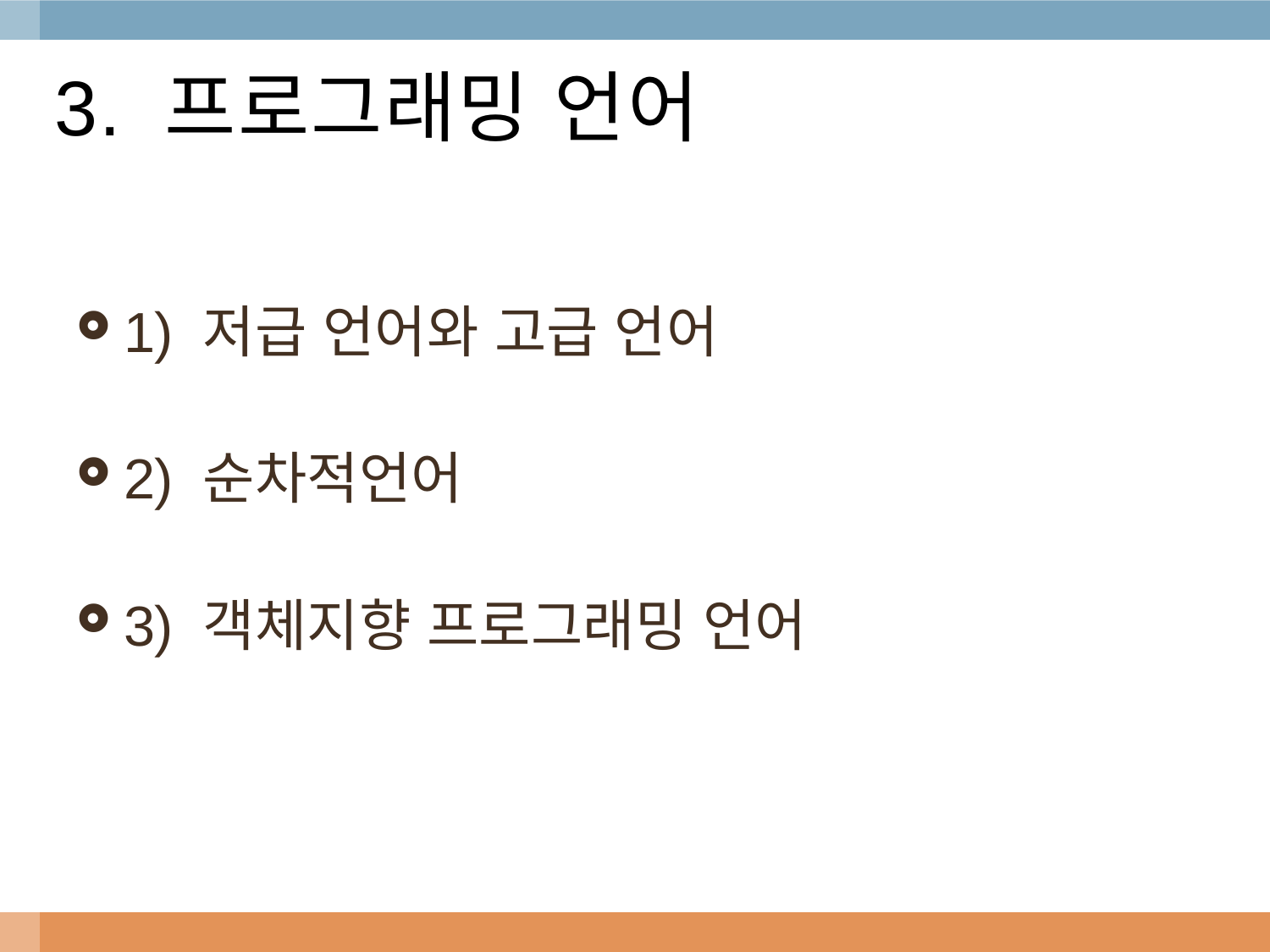

# 3. 프로그래밍 언어
1) 저급 언어와 고급 언어
2) 순차적언어
3) 객체지향 프로그래밍 언어